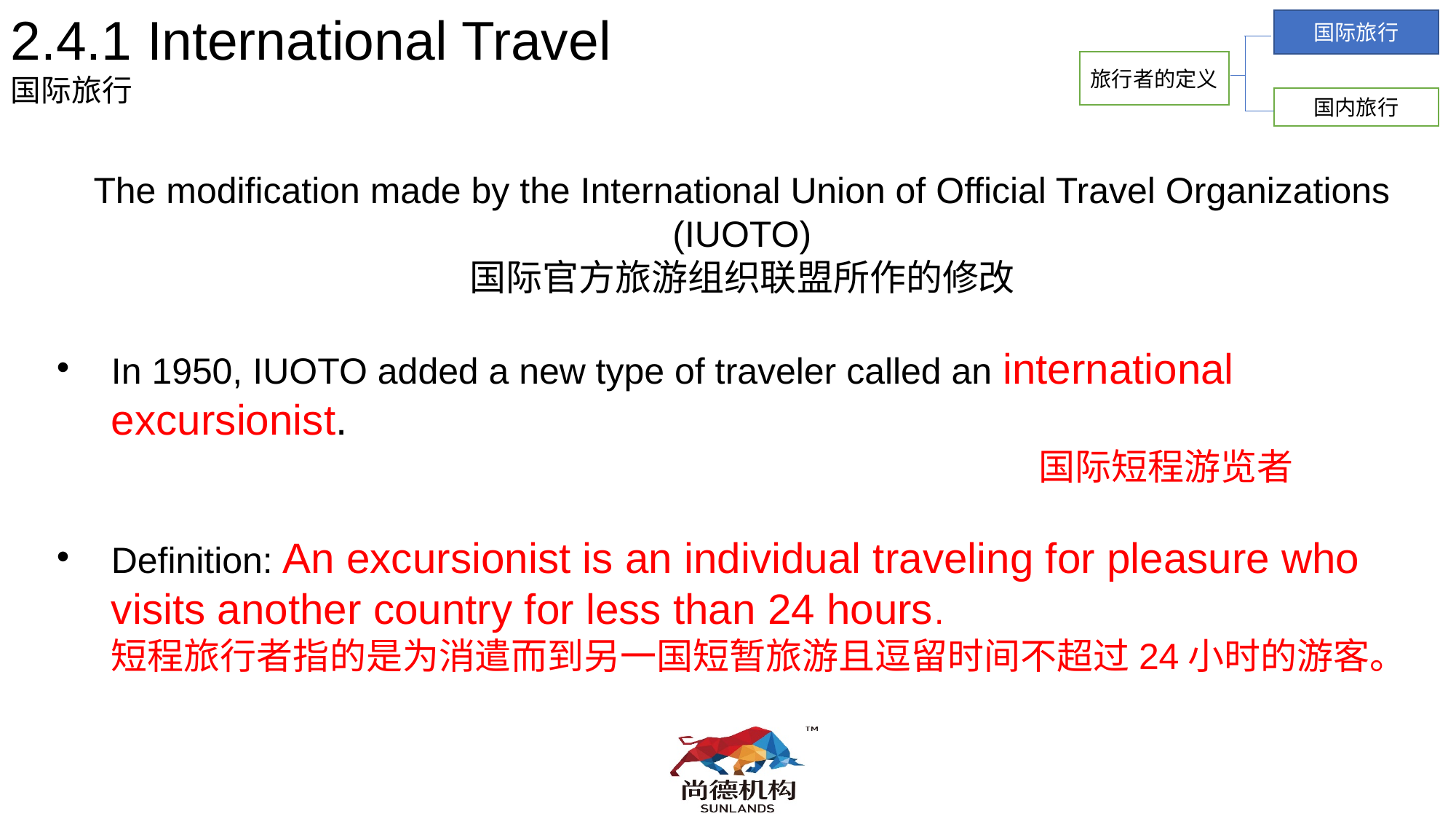

2.4.1 International Travel
国际旅行

国际旅行
旅行者的定义
国内旅行
The modification made by the International Union of Official Travel Organizations (IUOTO)
国际官方旅游组织联盟所作的修改

In 1950, IUOTO added a new type of traveler called an international excursionist.
									国际短程游览者

Definition: An excursionist is an individual traveling for pleasure who visits another country for less than 24 hours.
短程旅行者指的是为消遣而到另一国短暂旅游且逗留时间不超过24小时的游客。